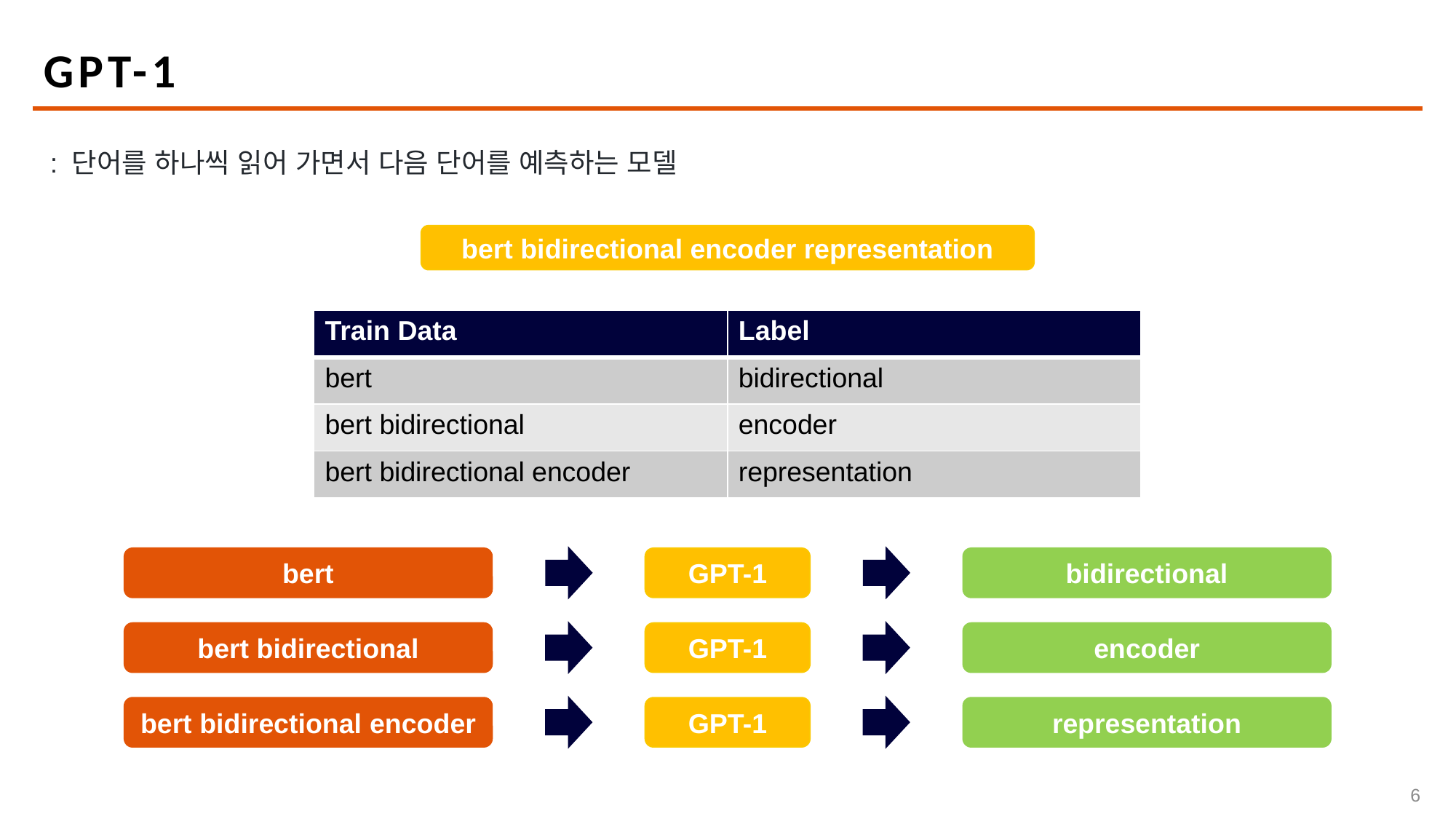

# gpt-1
: 단어를 하나씩 읽어 가면서 다음 단어를 예측하는 모델
bert bidirectional encoder representation
| Train Data | Label |
| --- | --- |
| bert | bidirectional |
| bert bidirectional | encoder |
| bert bidirectional encoder | representation |
bert

GPT-1

bidirectional

encoder
GPT-1
bert bidirectional

bert bidirectional encoder
GPT-1
representation
6